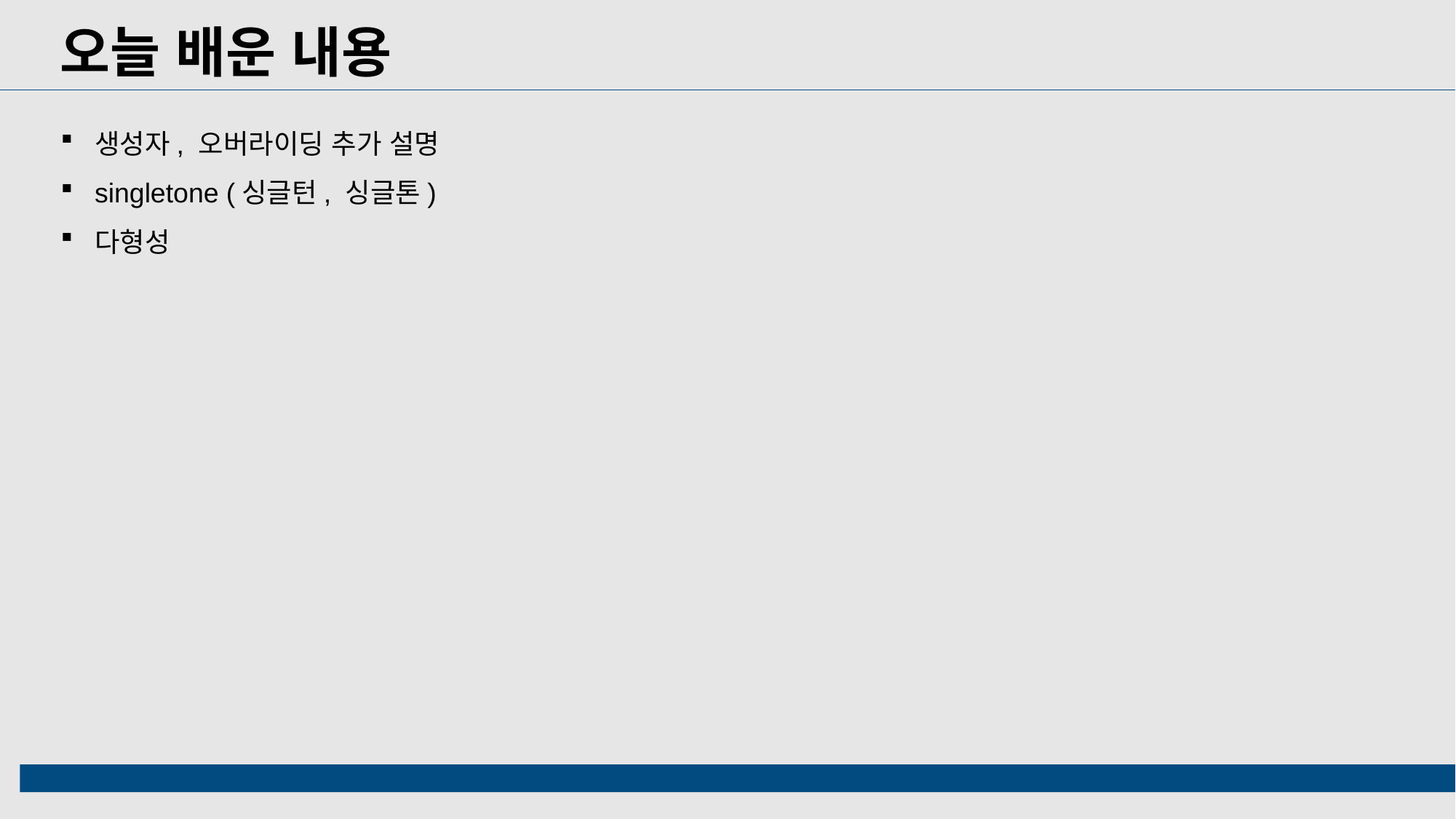

오늘 배운 내용
생성자, 오버라이딩 추가 설명
singletone (싱글턴, 싱글톤)
다형성